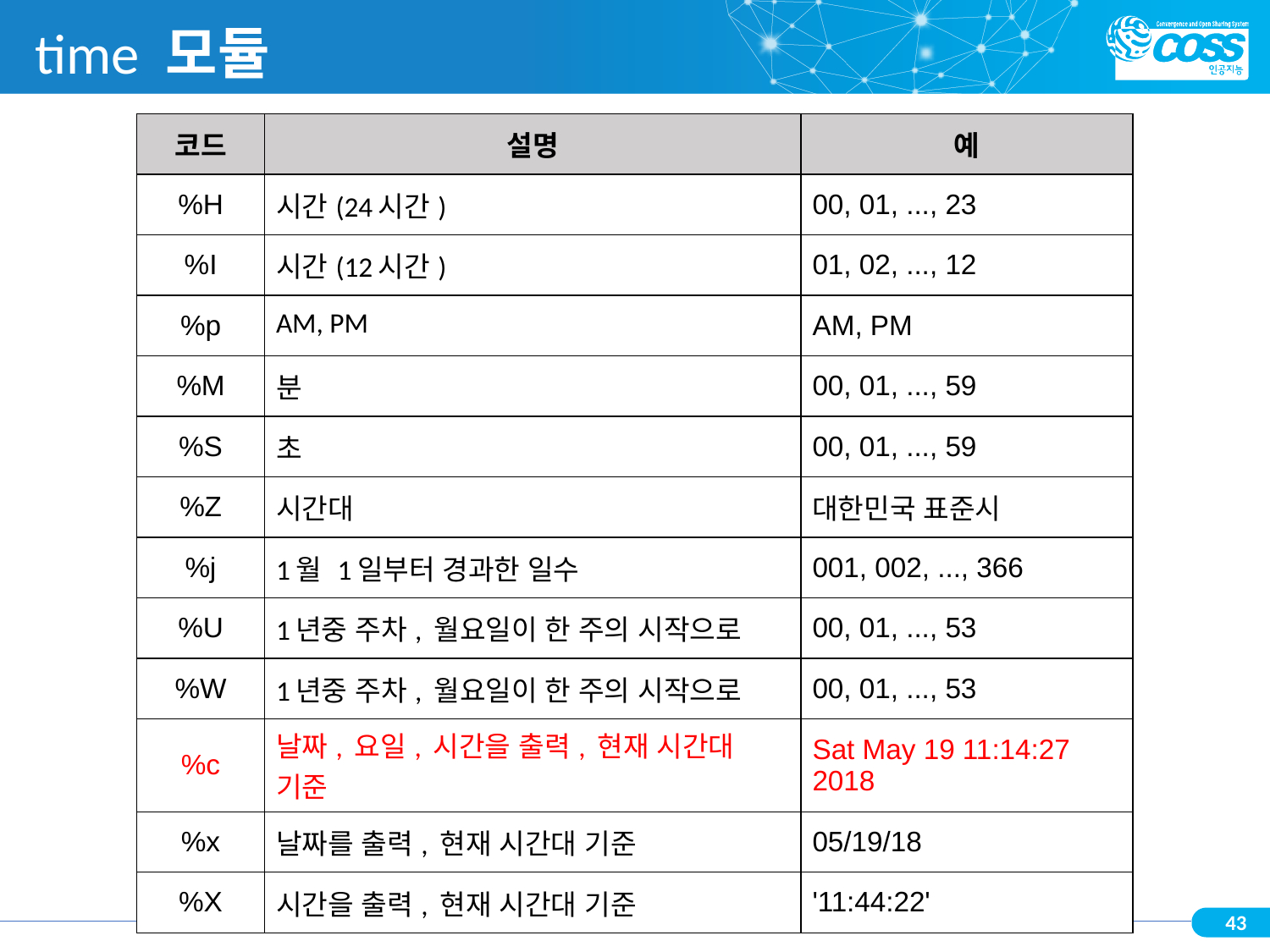

# time 모듈
| 코드 | 설명 | 예 |
| --- | --- | --- |
| %H | 시간(24시간) | 00, 01, ..., 23 |
| %I | 시간(12시간) | 01, 02, ..., 12 |
| %p | AM, PM | AM, PM |
| %M | 분 | 00, 01, ..., 59 |
| %S | 초 | 00, 01, ..., 59 |
| %Z | 시간대 | 대한민국 표준시 |
| %j | 1월 1일부터 경과한 일수 | 001, 002, ..., 366 |
| %U | 1년중 주차, 월요일이 한 주의 시작으로 | 00, 01, ..., 53 |
| %W | 1년중 주차, 월요일이 한 주의 시작으로 | 00, 01, ..., 53 |
| %c | 날짜, 요일, 시간을 출력, 현재 시간대 기준 | Sat May 19 11:14:27 2018 |
| %x | 날짜를 출력, 현재 시간대 기준 | 05/19/18 |
| %X | 시간을 출력, 현재 시간대 기준 | '11:44:22' |
43